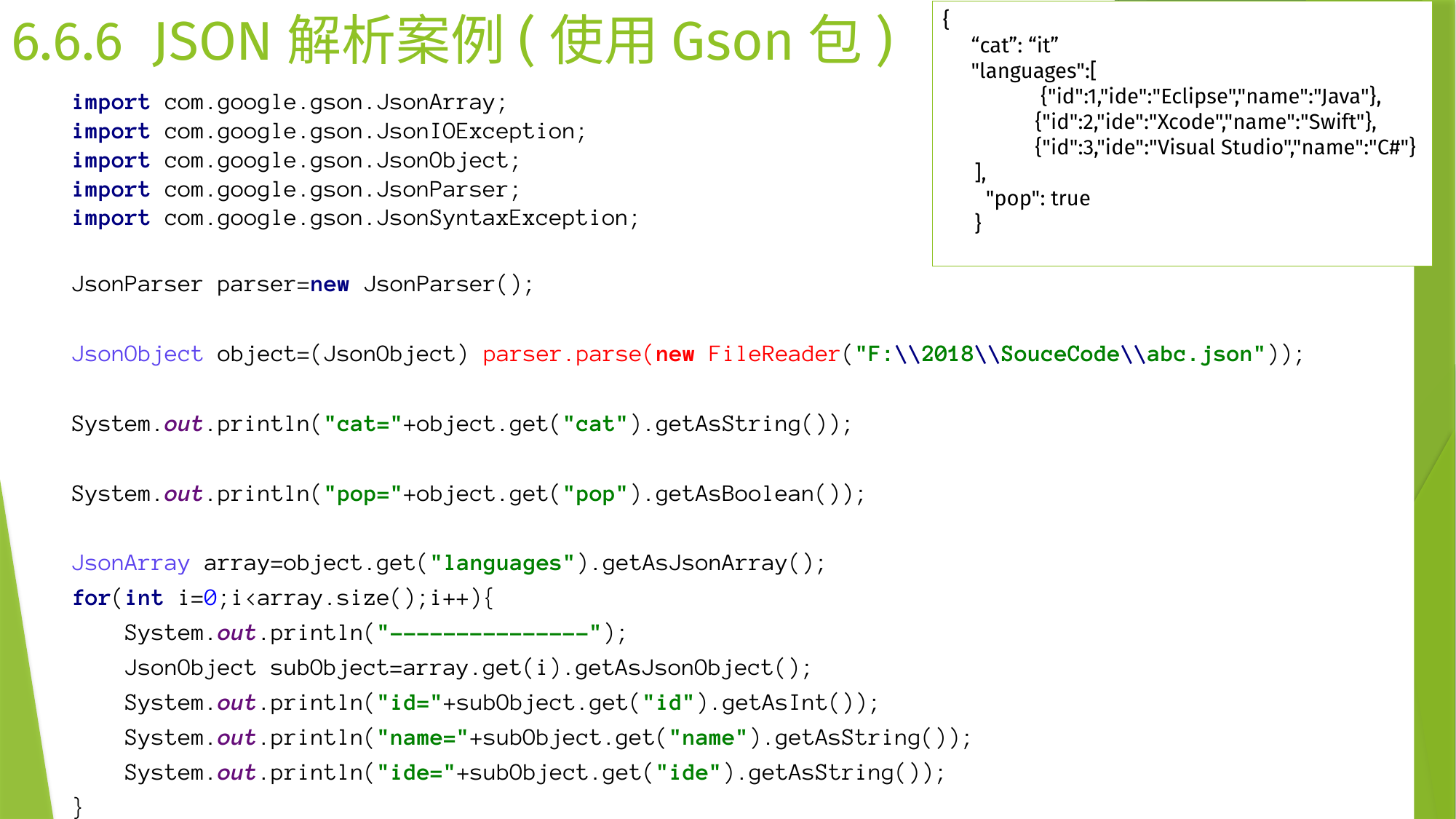

# 6.6.6  JSON解析案例(使用Gson包)
{
     “cat”: “it”
     "languages":[
  {"id":1,"ide":"Eclipse","name":"Java"},
 {"id":2,"ide":"Xcode","name":"Swift"},
 {"id":3,"ide":"Visual Studio","name":"C#"}
],
  "pop": true
}
import com.google.gson.JsonArray;
import com.google.gson.JsonIOException;
import com.google.gson.JsonObject;
import com.google.gson.JsonParser;
import com.google.gson.JsonSyntaxException;
JsonParser parser=new JsonParser();
JsonObject object=(JsonObject) parser.parse(new FileReader("F:\\2018\\SouceCode\\abc.json"));
System.out.println("cat="+object.get("cat").getAsString());
System.out.println("pop="+object.get("pop").getAsBoolean());
JsonArray array=object.get("languages").getAsJsonArray();
for(int i=0;i<array.size();i++){
    System.out.println("---------------");
    JsonObject subObject=array.get(i).getAsJsonObject();
    System.out.println("id="+subObject.get("id").getAsInt());
    System.out.println("name="+subObject.get("name").getAsString());
    System.out.println("ide="+subObject.get("ide").getAsString());
}